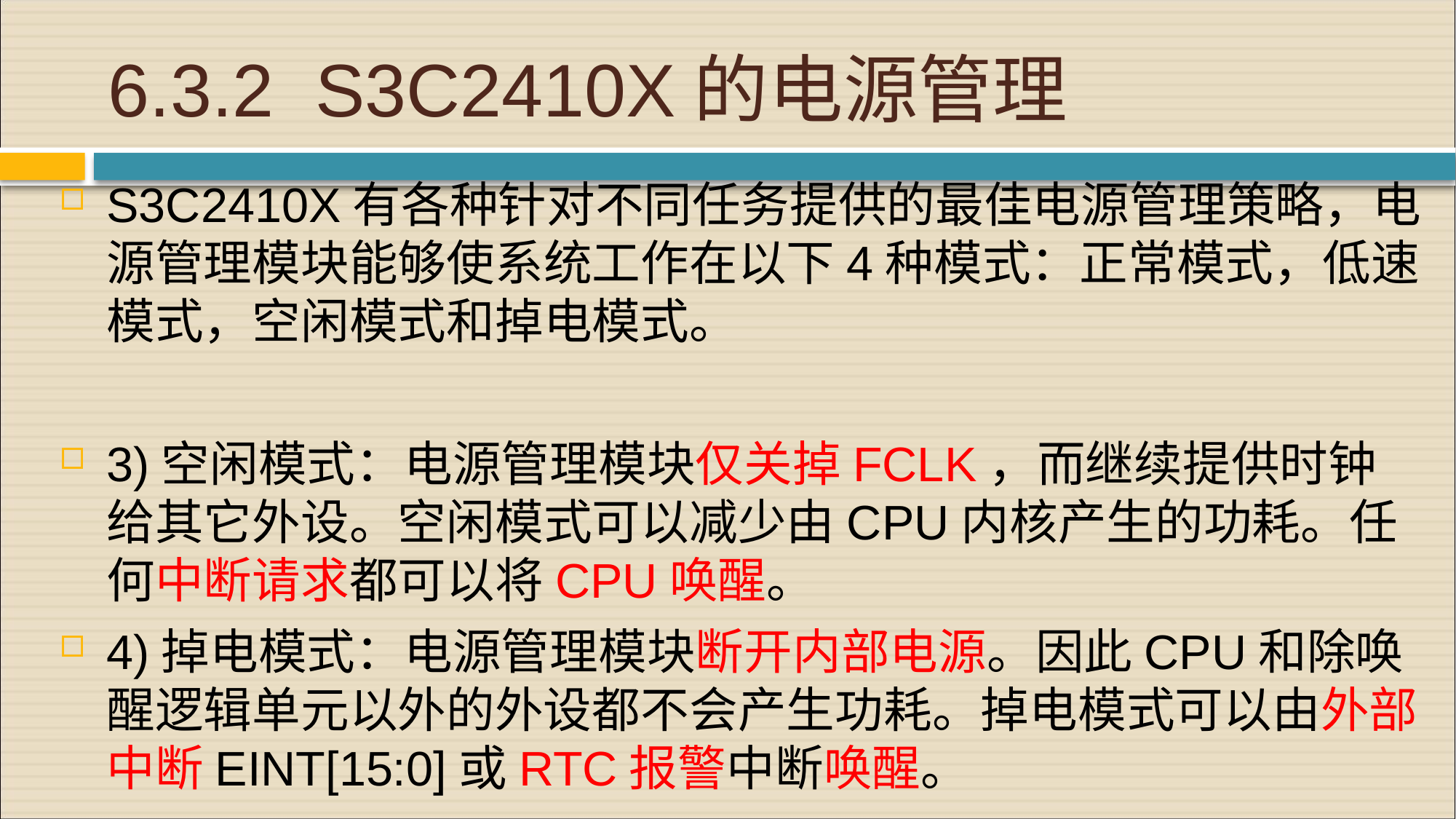

# 6.3.2  S3C2410X的电源管理
S3C2410X有各种针对不同任务提供的最佳电源管理策略，电源管理模块能够使系统工作在以下4种模式：正常模式，低速模式，空闲模式和掉电模式。

3)空闲模式：电源管理模块仅关掉FCLK，而继续提供时钟给其它外设。空闲模式可以减少由CPU内核产生的功耗。任何中断请求都可以将CPU唤醒。
4)掉电模式：电源管理模块断开内部电源。因此CPU和除唤醒逻辑单元以外的外设都不会产生功耗。掉电模式可以由外部中断EINT[15:0]或RTC报警中断唤醒。